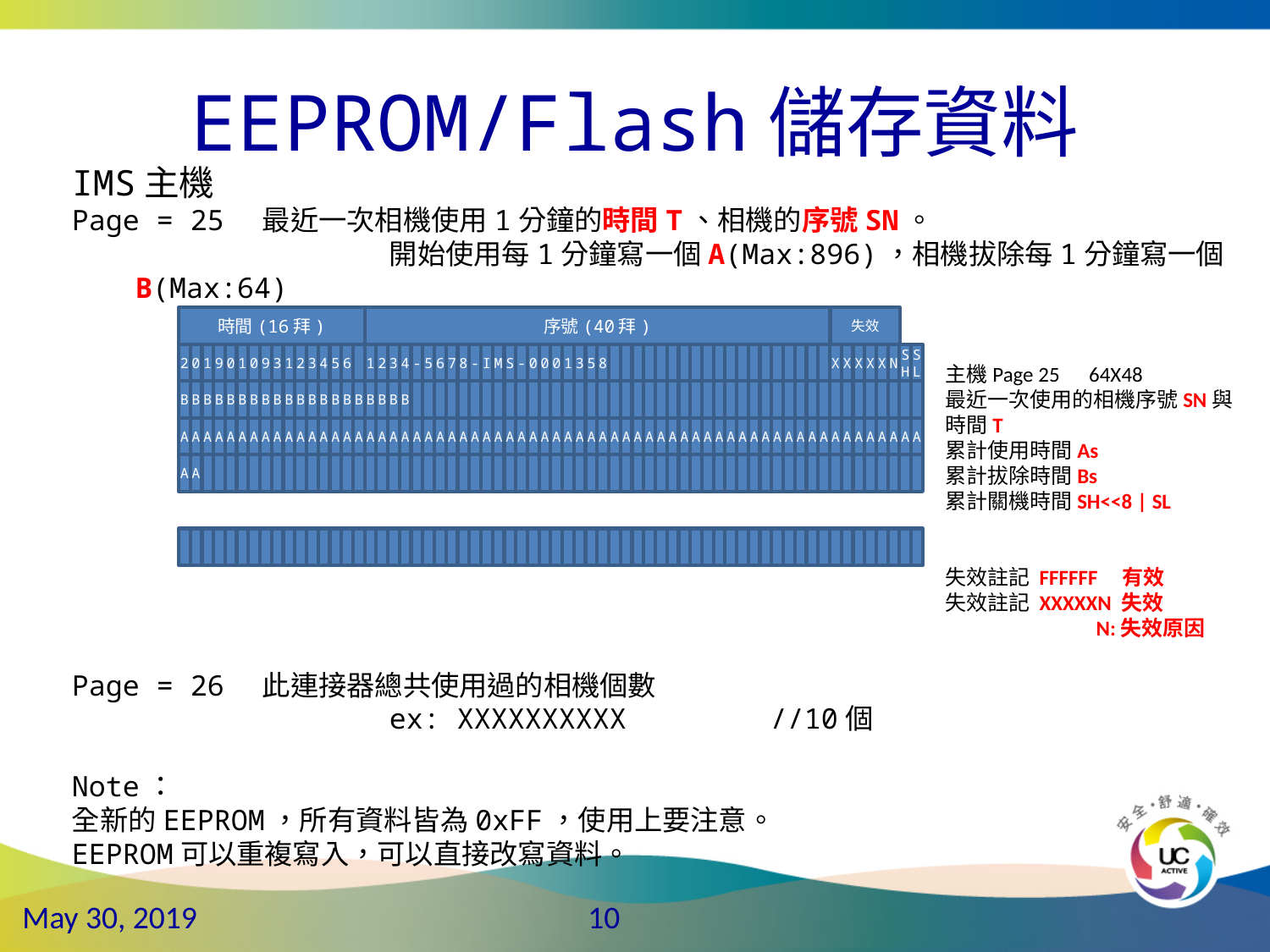

# EEPROM/Flash儲存資料
IMS主機
Page = 25	最近一次相機使用1分鐘的時間T、相機的序號SN。
			開始使用每1分鐘寫一個A(Max:896)，相機拔除每1分鐘寫一個B(Max:64)

Page = 26	此連接器總共使用過的相機個數
			ex: XXXXXXXXXX		//10個

Note：
全新的EEPROM，所有資料皆為0xFF，使用上要注意。
EEPROM可以重複寫入，可以直接改寫資料。
時間(16拜)
序號(40拜)
2
0
1
9
0
1
0
9
3
1
2
3
4
5
6

1
2
3
4
-
5
6
7
8
-
I
M
S
-
0
0
0
1
3
5
8

X
X
X
X
X
N
SH
SL
B
B
B
B
B
B
B
B
B
B
B
B
B
B
B
B
B
B
B
B

A
A
A
A
A
A
A
A
A
A
A
A
A
A
A
A
A
A
A
A
A
A
A
A
A
A
A
A
A
A
A
A
A
A
A
A
A
A
A
A
A
A
A
A
A
A
A
A
A
A
A
A
A
A
A
A
A
A
A
A
A
A
A
A
A
A

失效
主機Page 25      64X48
最近一次使用的相機序號SN與
時間T
累計使用時間As
累計拔除時間Bs
累計關機時間SH<<8 | SL

失效註記 FFFFFF    有效
失效註記 XXXXXN 失效
                               N:失效原因